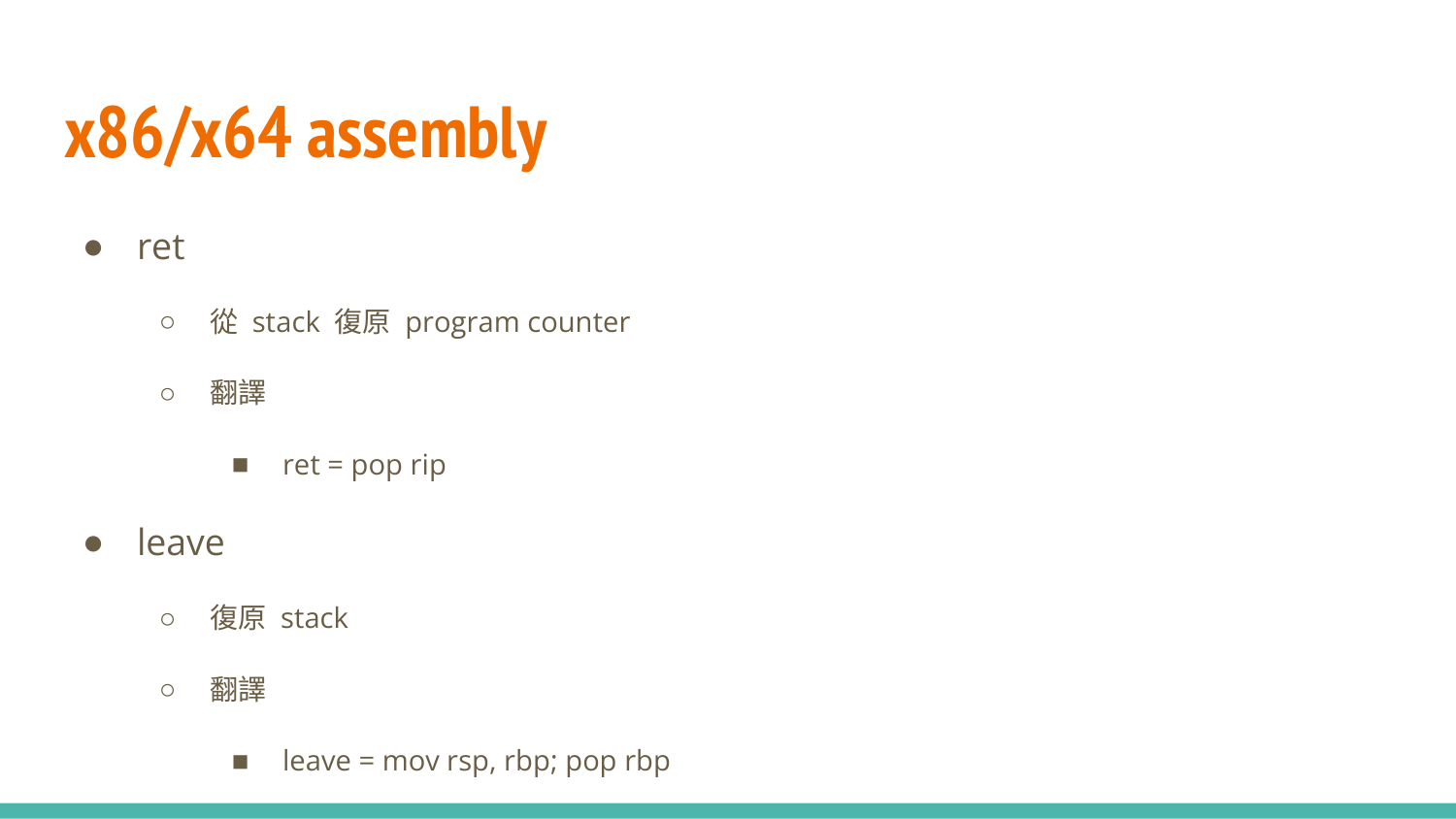

# x86/x64 assembly
ret
從 stack 復原 program counter
翻譯
ret = pop rip
leave
復原 stack
翻譯
leave = mov rsp, rbp; pop rbp